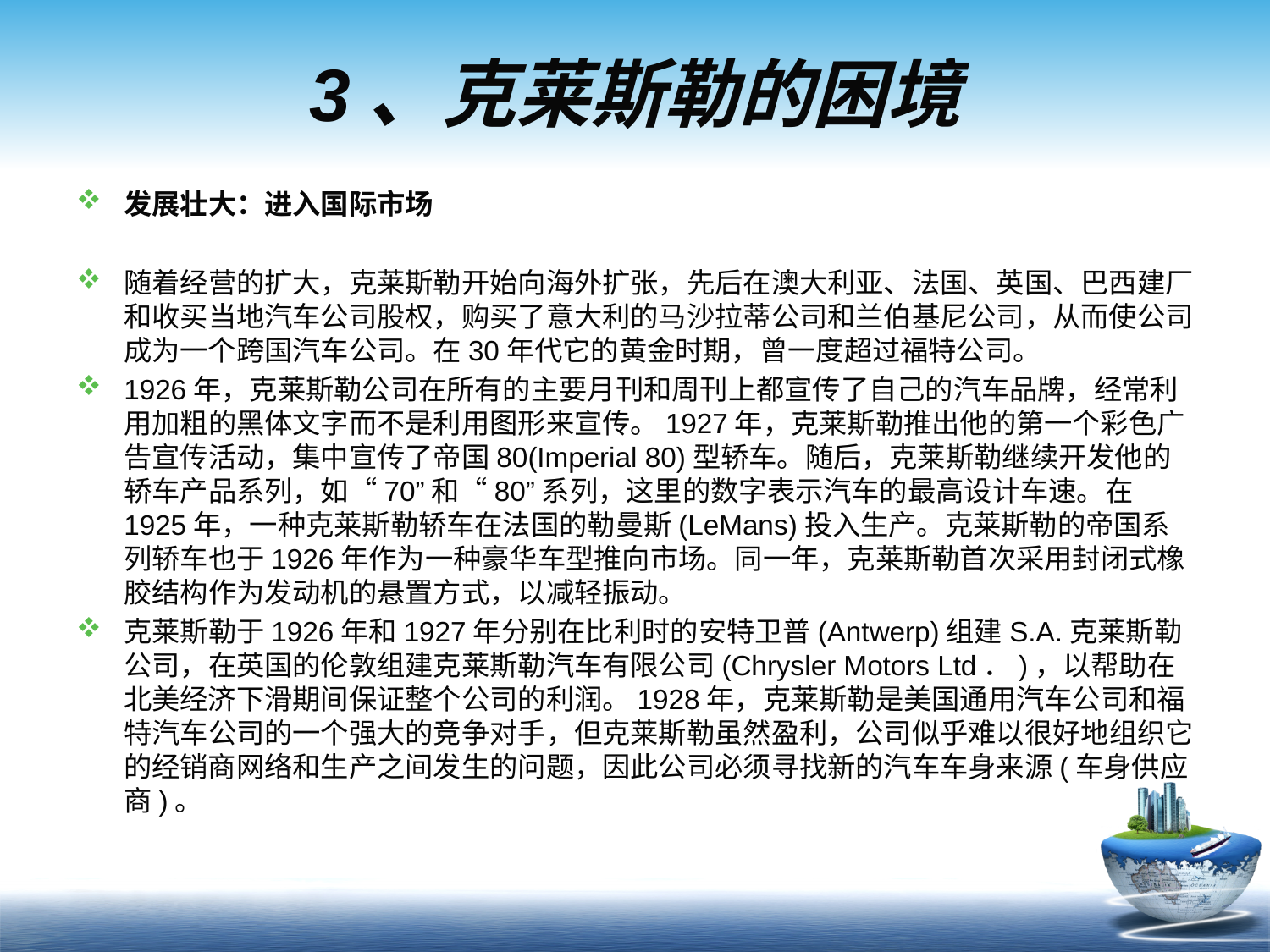

# 3、克莱斯勒的困境
发展壮大：进入国际市场

随着经营的扩大，克莱斯勒开始向海外扩张，先后在澳大利亚、法国、英国、巴西建厂和收买当地汽车公司股权，购买了意大利的马沙拉蒂公司和兰伯基尼公司，从而使公司成为一个跨国汽车公司。在30年代它的黄金时期，曾一度超过福特公司。
1926年，克莱斯勒公司在所有的主要月刊和周刊上都宣传了自己的汽车品牌，经常利用加粗的黑体文字而不是利用图形来宣传。1927年，克莱斯勒推出他的第一个彩色广告宣传活动，集中宣传了帝国80(Imperial 80)型轿车。随后，克莱斯勒继续开发他的轿车产品系列，如“70”和“80”系列，这里的数字表示汽车的最高设计车速。在1925年，一种克莱斯勒轿车在法国的勒曼斯(LeMans)投入生产。克莱斯勒的帝国系列轿车也于1926年作为一种豪华车型推向市场。同一年，克莱斯勒首次采用封闭式橡胶结构作为发动机的悬置方式，以减轻振动。
克莱斯勒于1926年和1927年分别在比利时的安特卫普(Antwerp)组建S.A.克莱斯勒公司，在英国的伦敦组建克莱斯勒汽车有限公司(Chrysler Motors Ltd．)，以帮助在北美经济下滑期间保证整个公司的利润。1928年，克莱斯勒是美国通用汽车公司和福特汽车公司的一个强大的竞争对手，但克莱斯勒虽然盈利，公司似乎难以很好地组织它的经销商网络和生产之间发生的问题，因此公司必须寻找新的汽车车身来源(车身供应商)。